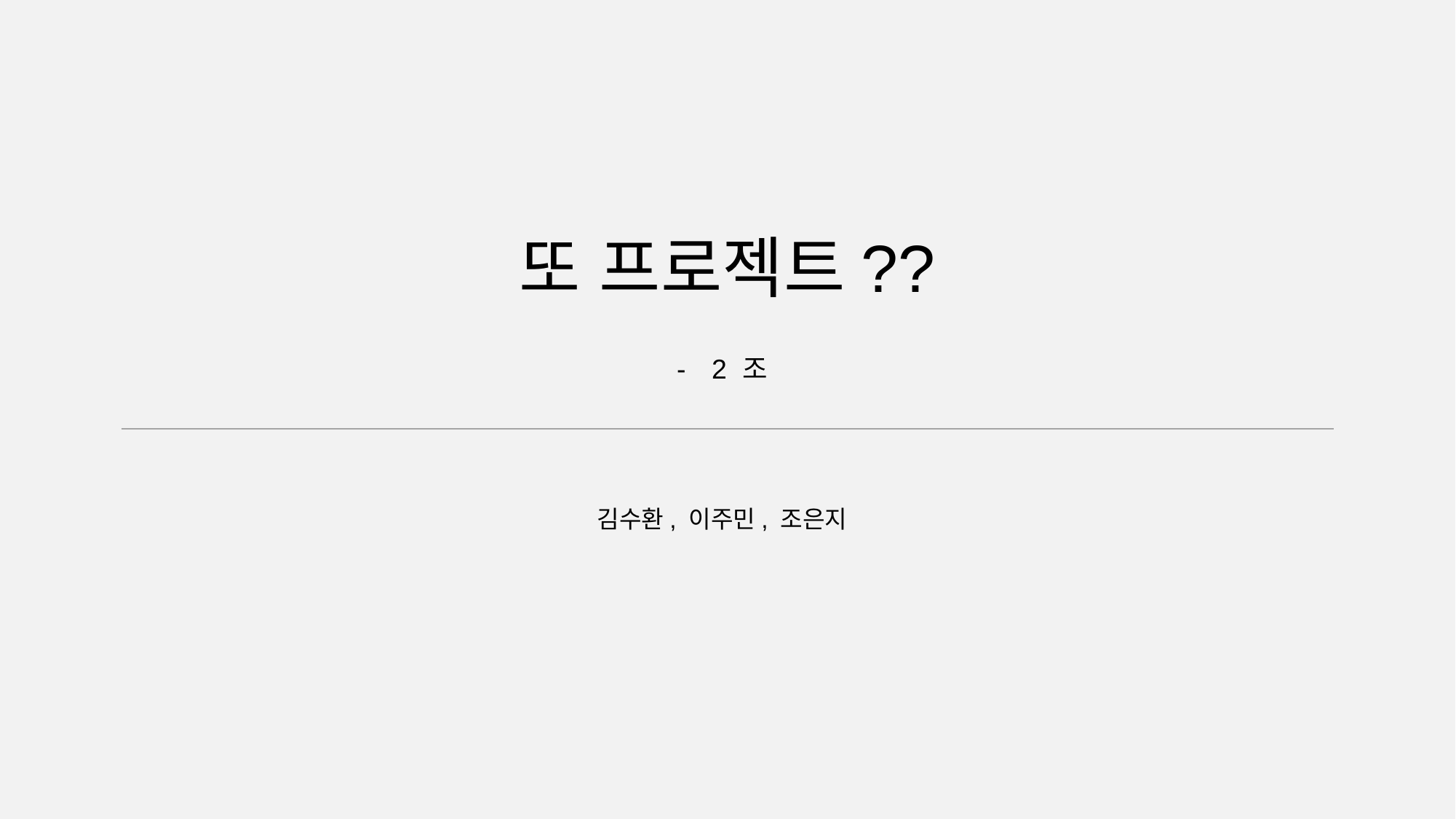

또 프로젝트??

- 2조
김수환, 이주민, 조은지